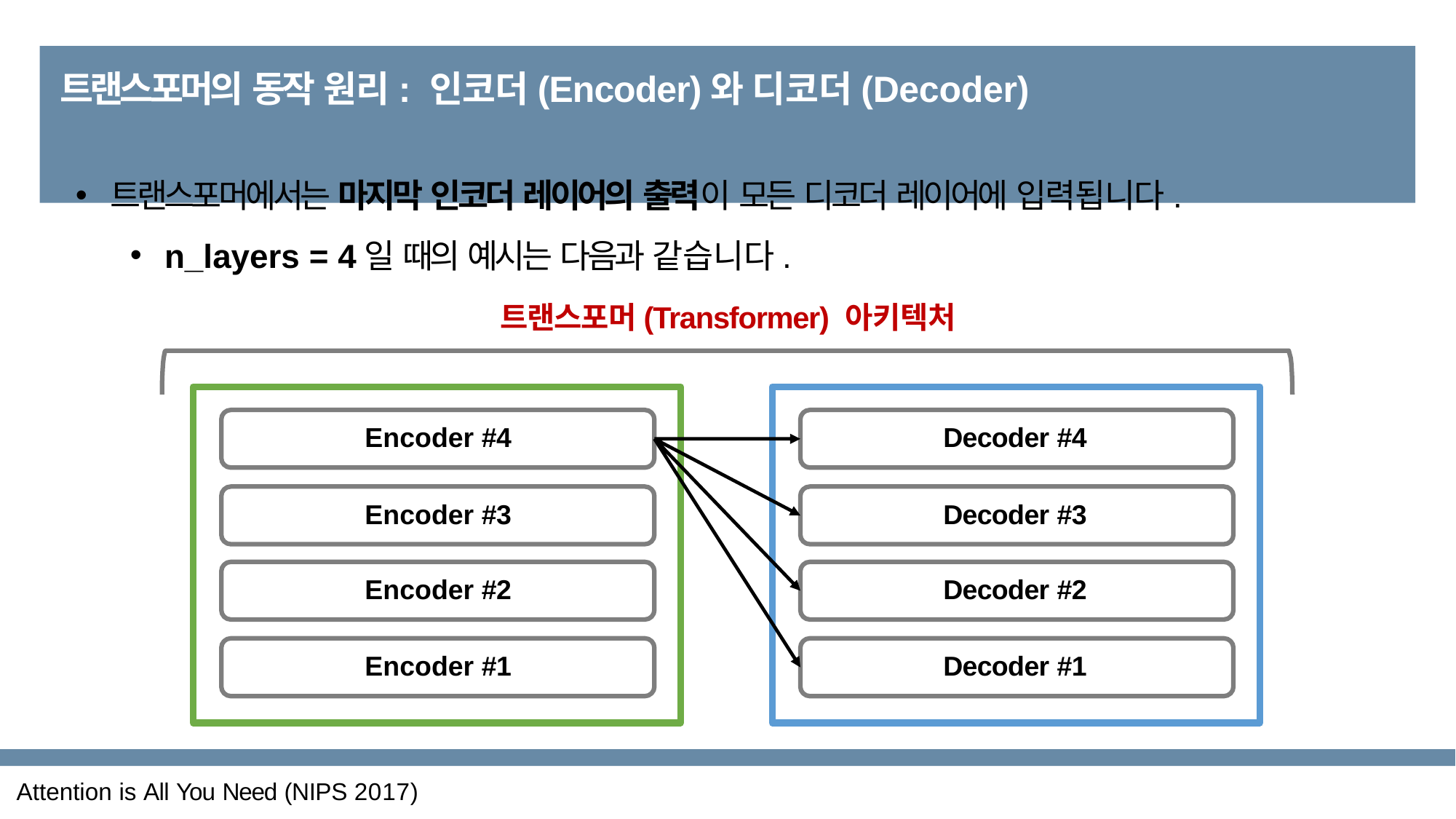

# 트랜스포머의 동작 원리: 인코더(Encoder)와 디코더(Decoder)
트랜스포머에서는 마지막 인코더 레이어의 출력이 모든 디코더 레이어에 입력됩니다.
n_layers = 4일 때의 예시는 다음과 같습니다.
트랜스포머(Transformer) 아키텍처

Encoder #4
Decoder #4
Encoder #3
Decoder #3

Encoder #2
Decoder #2

Encoder #1
Decoder #1

Attention is All You Need (NIPS 2017)